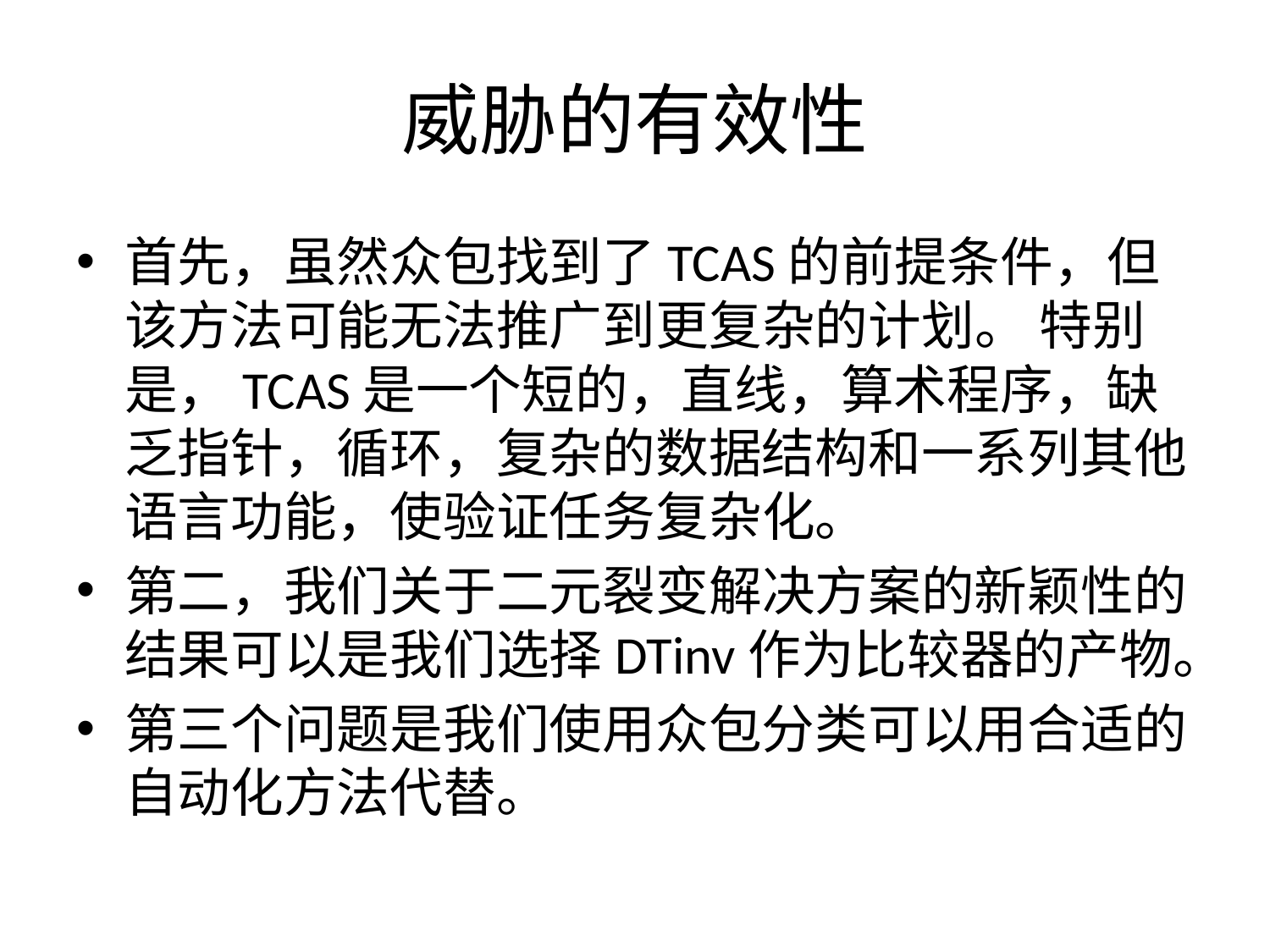

# 威胁的有效性
首先，虽然众包找到了TCAS的前提条件，但该方法可能无法推广到更复杂的计划。 特别是，TCAS是一个短的，直线，算术程序，缺乏指针，循环，复杂的数据结构和一系列其他语言功能，使验证任务复杂化。
第二，我们关于二元裂变解决方案的新颖性的结果可以是我们选择DTinv作为比较器的产物。
第三个问题是我们使用众包分类可以用合适的自动化方法代替。